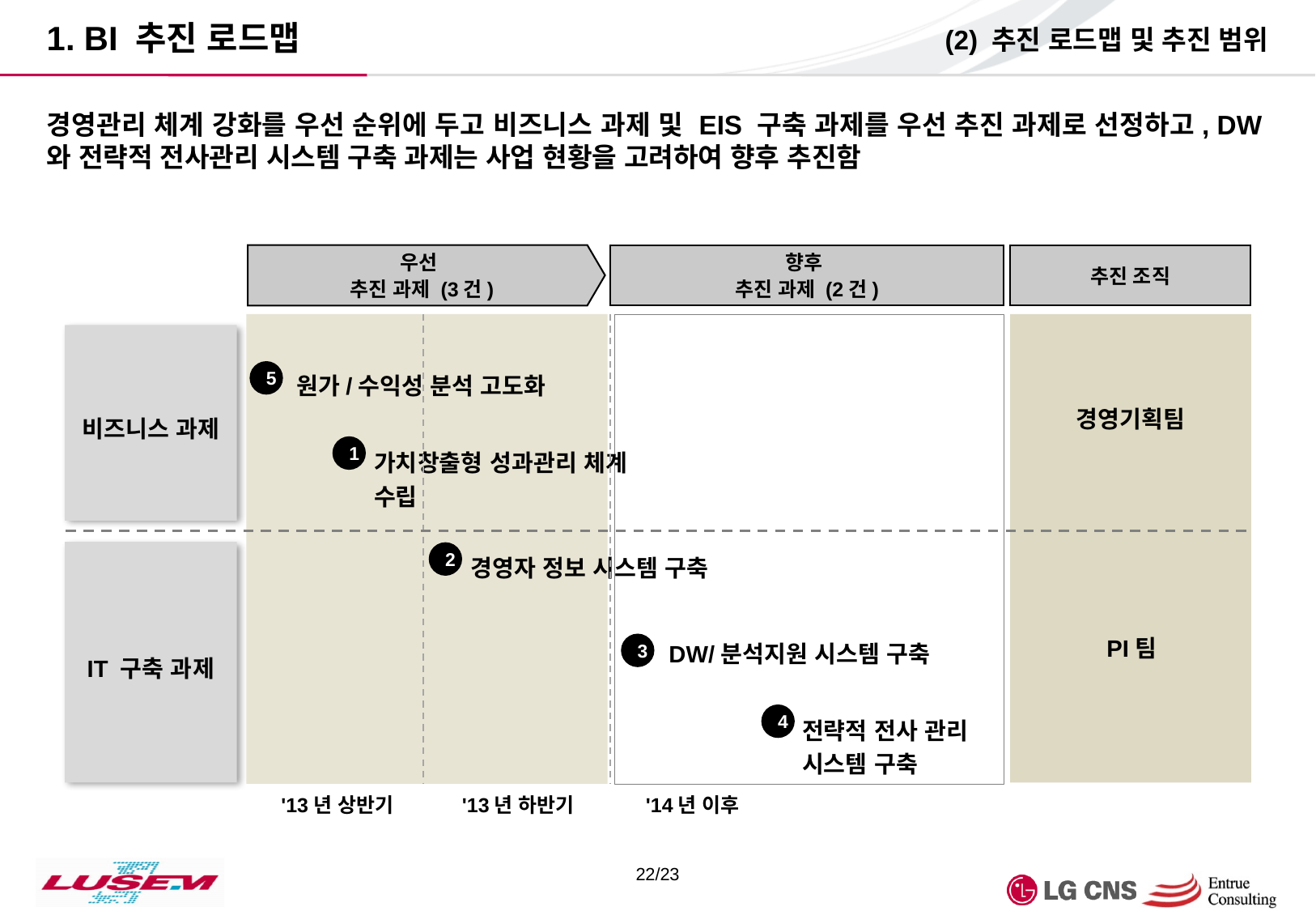

(2) 추진 로드맵 및 추진 범위
1. BI 추진 로드맵
경영관리 체계 강화를 우선 순위에 두고 비즈니스 과제 및 EIS 구축 과제를 우선 추진 과제로 선정하고, DW와 전략적 전사관리 시스템 구축 과제는 사업 현황을 고려하여 향후 추진함
우선
추진 과제 (3건)
향후
추진 과제 (2건)

원가/수익성 분석 고도화
5
1
가치창출형 성과관리 체계 수립
경영자 정보 시스템 구축
2
DW/분석지원 시스템 구축
3
전략적 전사 관리 시스템 구축
4
'13년 상반기
'13년 하반기
'14년 이후
추진 조직

비즈니스 과제
경영기획팀
IT 구축 과제
PI팀
22/23